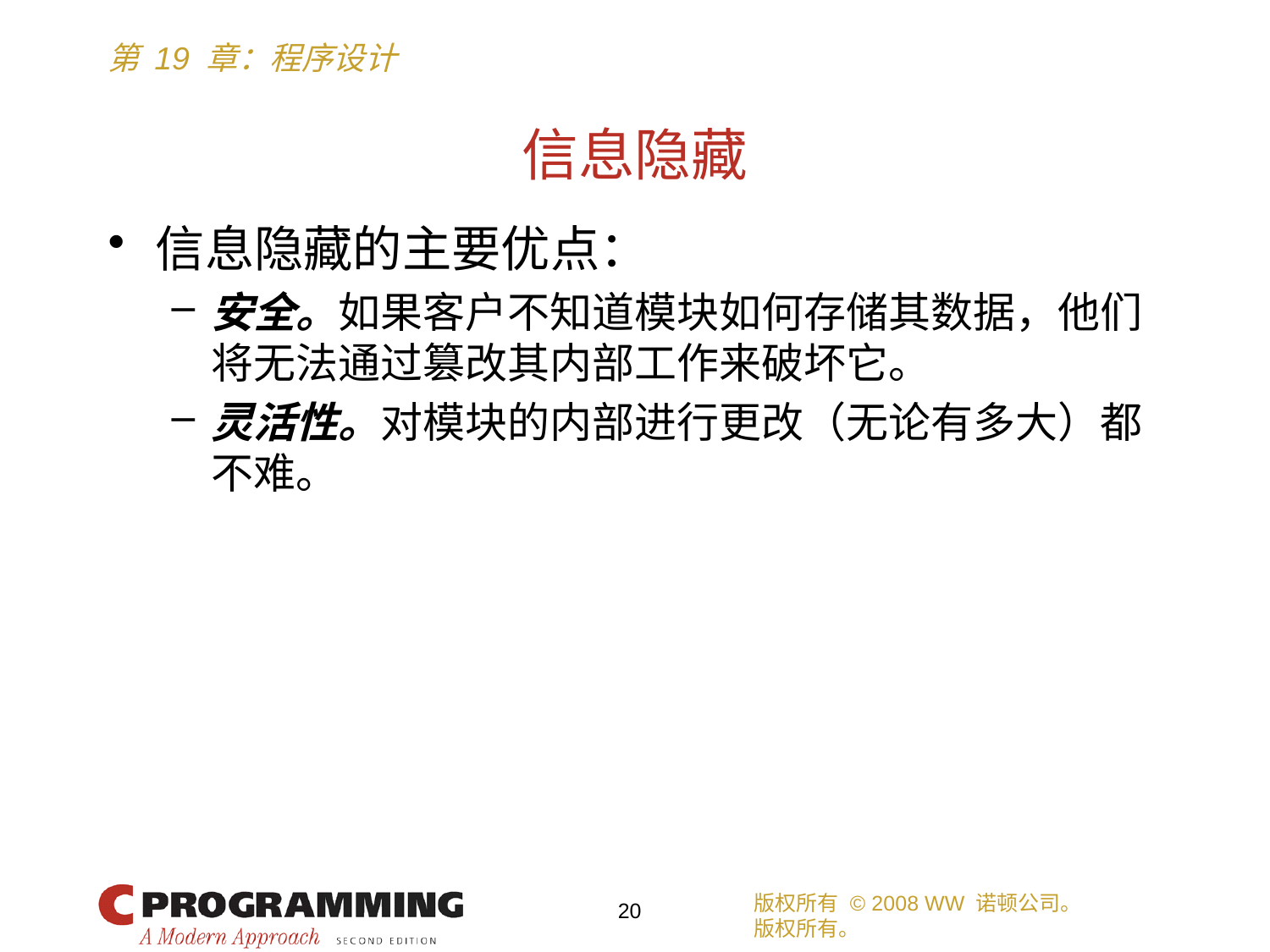

# 信息隐藏
信息隐藏的主要优点：
安全。如果客户不知道模块如何存储其数据，他们将无法通过篡改其内部工作来破坏它。
灵活性。对模块的内部进行更改（无论有多大）都不难。
版权所有 © 2008 WW 诺顿公司。
版权所有。
20